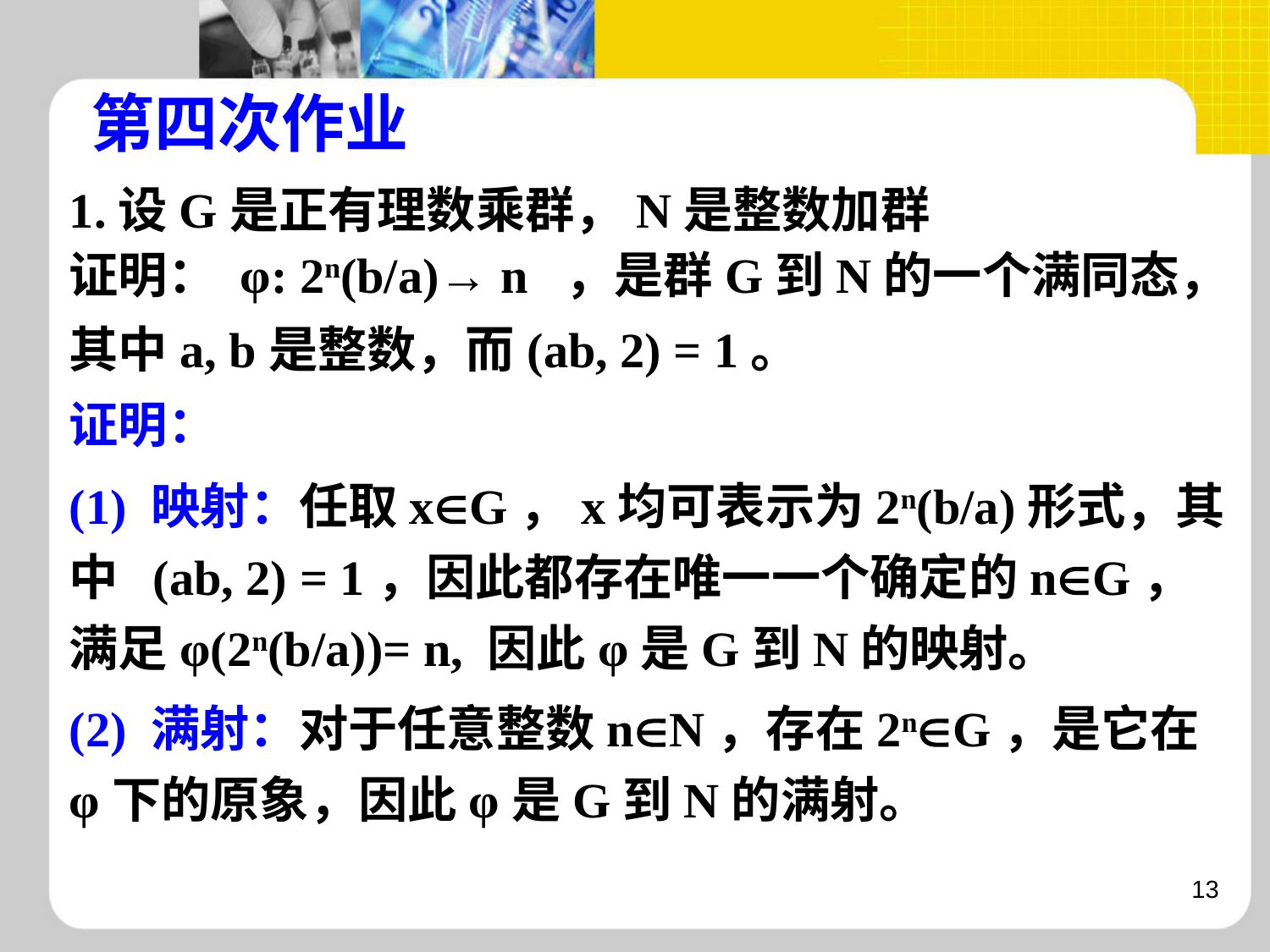

# 第四次作业
1.设G是正有理数乘群，N是整数加群
证明： φ: 2n(b/a)→ n  ，是群G到N的一个满同态，
其中a, b是整数，而(ab, 2) = 1。
证明：
(1) 映射：任取x∈G，x均可表示为2n(b/a)形式，其中  (ab, 2) = 1，因此都存在唯一一个确定的n∈G，满足φ(2n(b/a))= n, 因此φ是G到N的映射。
(2) 满射：对于任意整数n∈N，存在2n∈G，是它在φ下的原象，因此φ是G到N的满射。

13